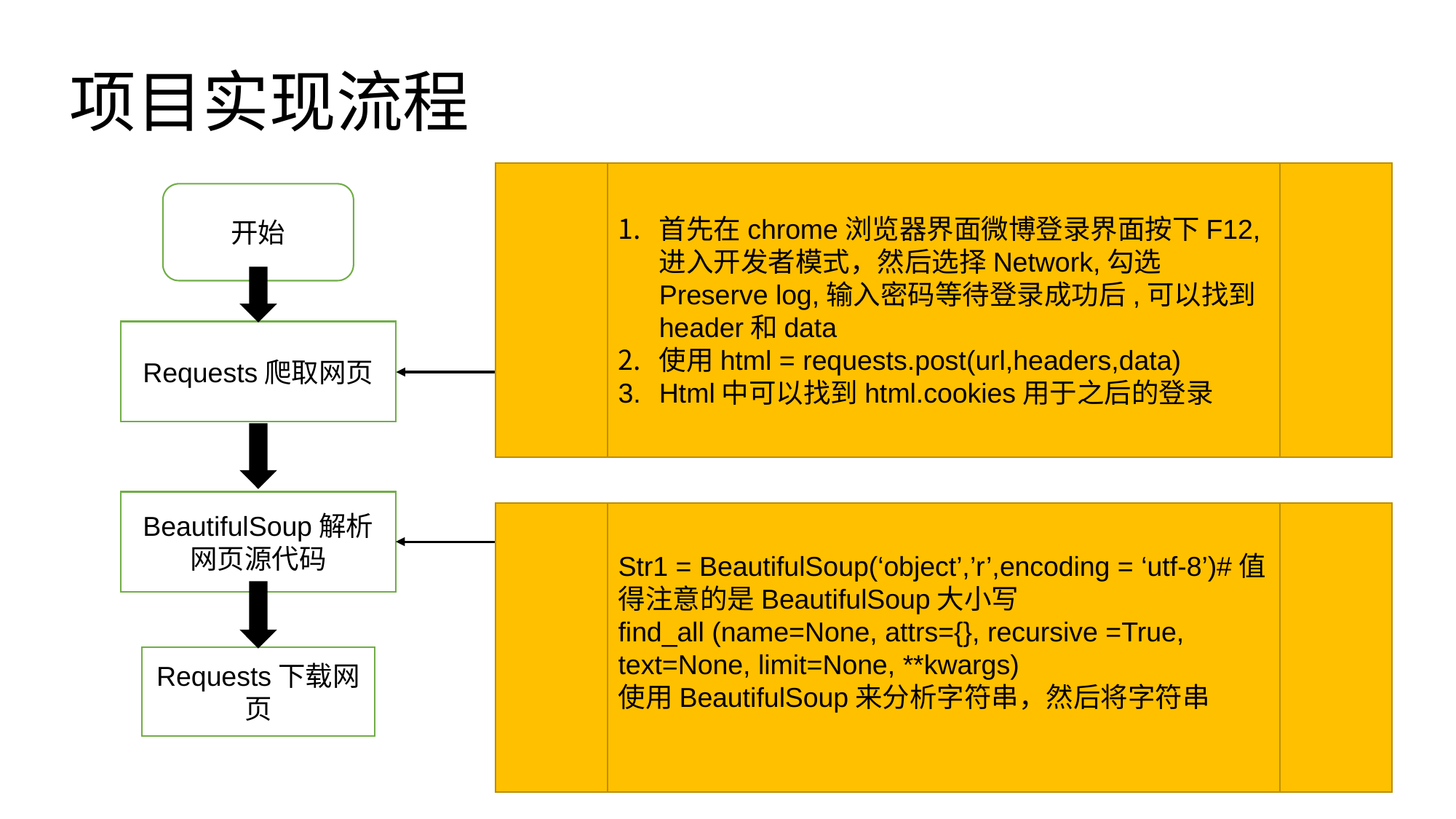

# 项目实现流程
首先在chrome浏览器界面微博登录界面按下F12,进入开发者模式，然后选择Network,勾选Preserve log,输入密码等待登录成功后,可以找到header和data
使用html = requests.post(url,headers,data)
Html中可以找到html.cookies用于之后的登录
开始

Requests爬取网页

BeautifulSoup解析网页源代码
Str1 = BeautifulSoup(‘object’,’r’,encoding = ‘utf-8’)#值得注意的是BeautifulSoup大小写
find_all (name=None, attrs={}, recursive =True, text=None, limit=None, **kwargs)
使用BeautifulSoup来分析字符串，然后将字符串

Requests下载网页